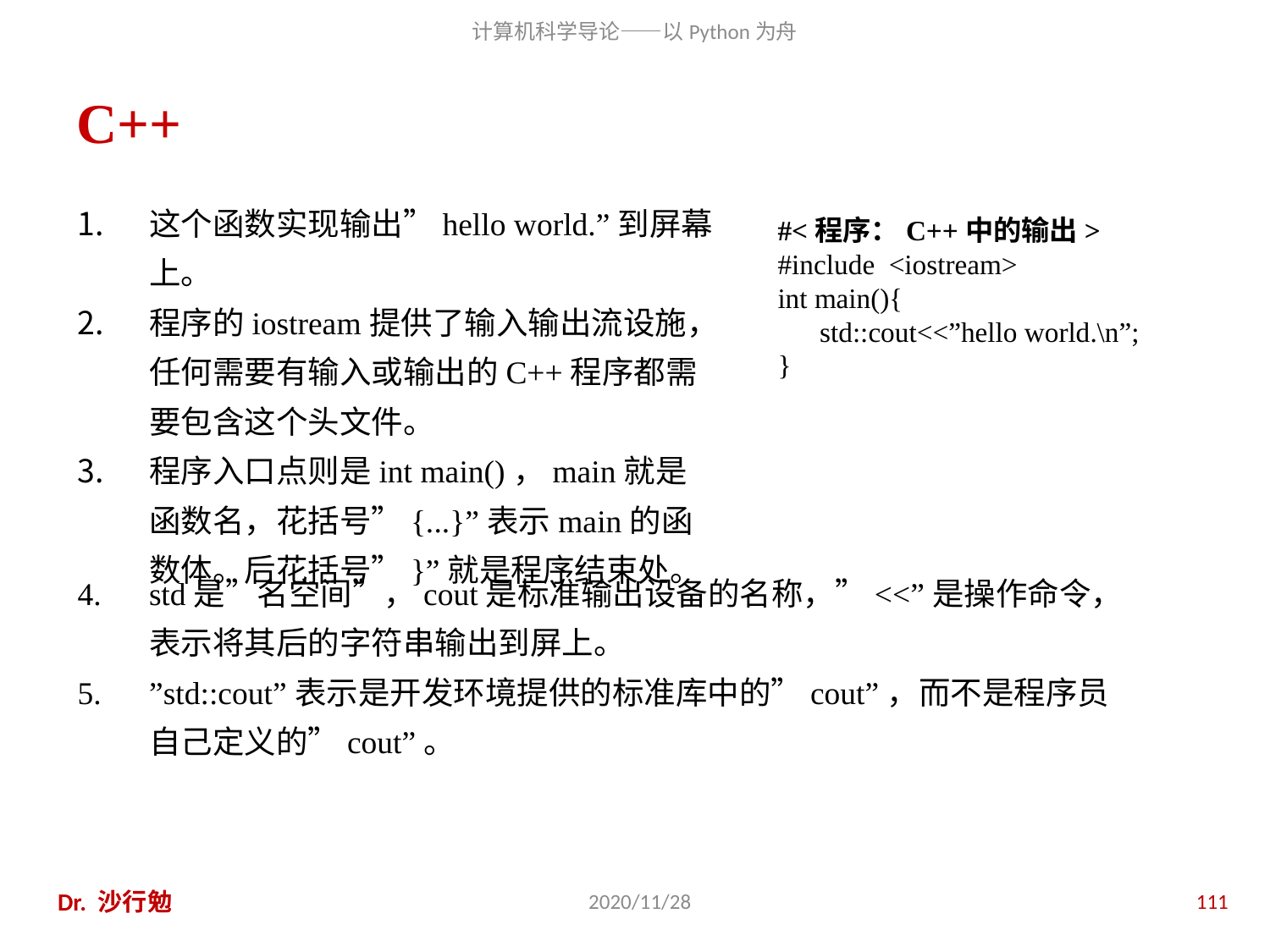

# C++
这个函数实现输出”hello world.”到屏幕上。
程序的iostream提供了输入输出流设施，任何需要有输入或输出的C++程序都需要包含这个头文件。
程序入口点则是int main()，main就是函数名，花括号”{...}”表示main的函数体。后花括号”}”就是程序结束处。
#<程序：C++中的输出>
#include  <iostream>
int main(){
      std::cout<<”hello world.\n”;
}
std是”名空间”，cout是标准输出设备的名称，”<<”是操作命令，表示将其后的字符串输出到屏上。
”std::cout”表示是开发环境提供的标准库中的”cout”，而不是程序员自己定义的”cout”。
Dr. 沙行勉
2020/11/28
111